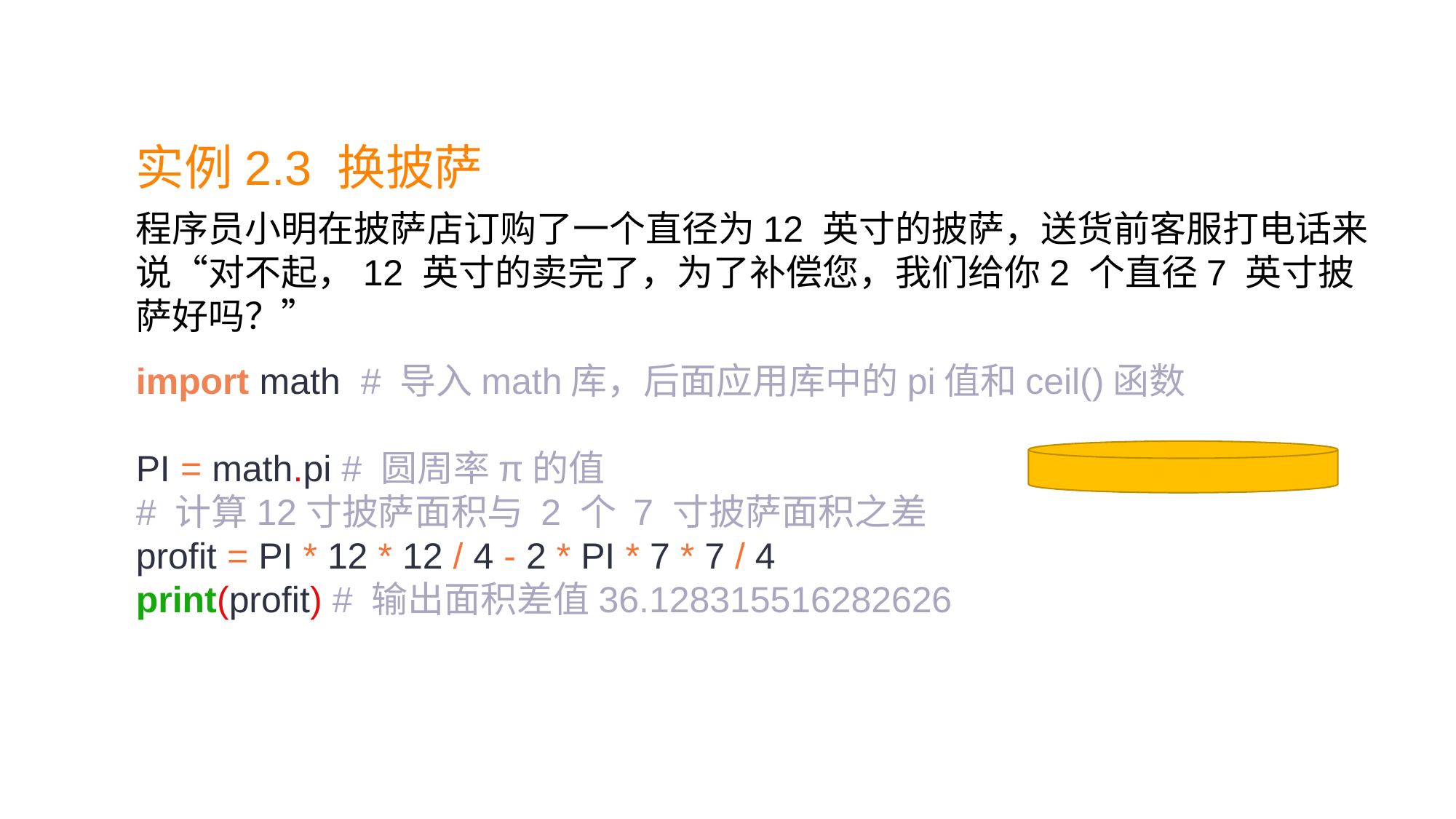

实例2.3 换披萨
程序员小明在披萨店订购了一个直径为12 英寸的披萨，送货前客服打电话来说“对不起，12 英寸的卖完了，为了补偿您，我们给你2 个直径7 英寸披萨好吗？”
import math  # 导入math库，后面应用库中的pi值和ceil()函数
PI = math.pi # 圆周率π的值
# 计算12寸披萨面积与 2 个 7 寸披萨面积之差
profit = PI * 12 * 12 / 4 - 2 * PI * 7 * 7 / 4
print(profit) # 输出面积差值36.128315516282626